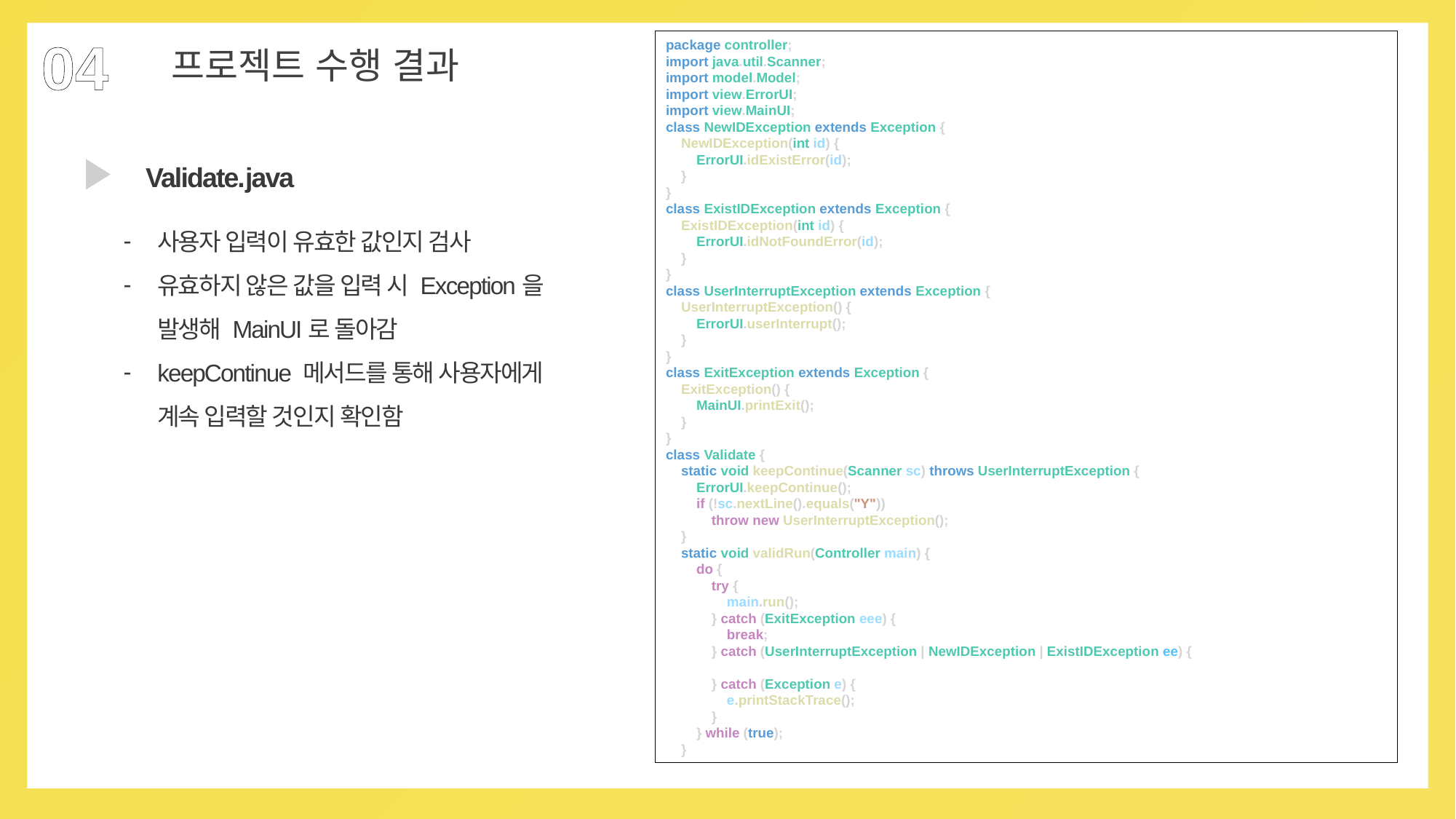

04
package controller;
import java.util.Scanner;
import model.Model;
import view.ErrorUI;
import view.MainUI;
class NewIDException extends Exception {
    NewIDException(int id) {
        ErrorUI.idExistError(id);
    }
}
class ExistIDException extends Exception {
    ExistIDException(int id) {
        ErrorUI.idNotFoundError(id);
    }
}
class UserInterruptException extends Exception {
    UserInterruptException() {
        ErrorUI.userInterrupt();
    }
}
class ExitException extends Exception {
    ExitException() {
        MainUI.printExit();
    }
}
class Validate {
    static void keepContinue(Scanner sc) throws UserInterruptException {
        ErrorUI.keepContinue();
        if (!sc.nextLine().equals("Y"))
            throw new UserInterruptException();
    }
    static void validRun(Controller main) {
        do {
            try {
                main.run();
            } catch (ExitException eee) {
                break;
            } catch (UserInterruptException | NewIDException | ExistIDException ee) {
            } catch (Exception e) {
                e.printStackTrace();
            }
        } while (true);
    }
프로젝트 수행 결과
▶
Validate.java

사용자 입력이 유효한 값인지 검사
유효하지 않은 값을 입력 시 Exception을 발생해 MainUI로 돌아감
keepContinue 메서드를 통해 사용자에게 계속 입력할 것인지 확인함